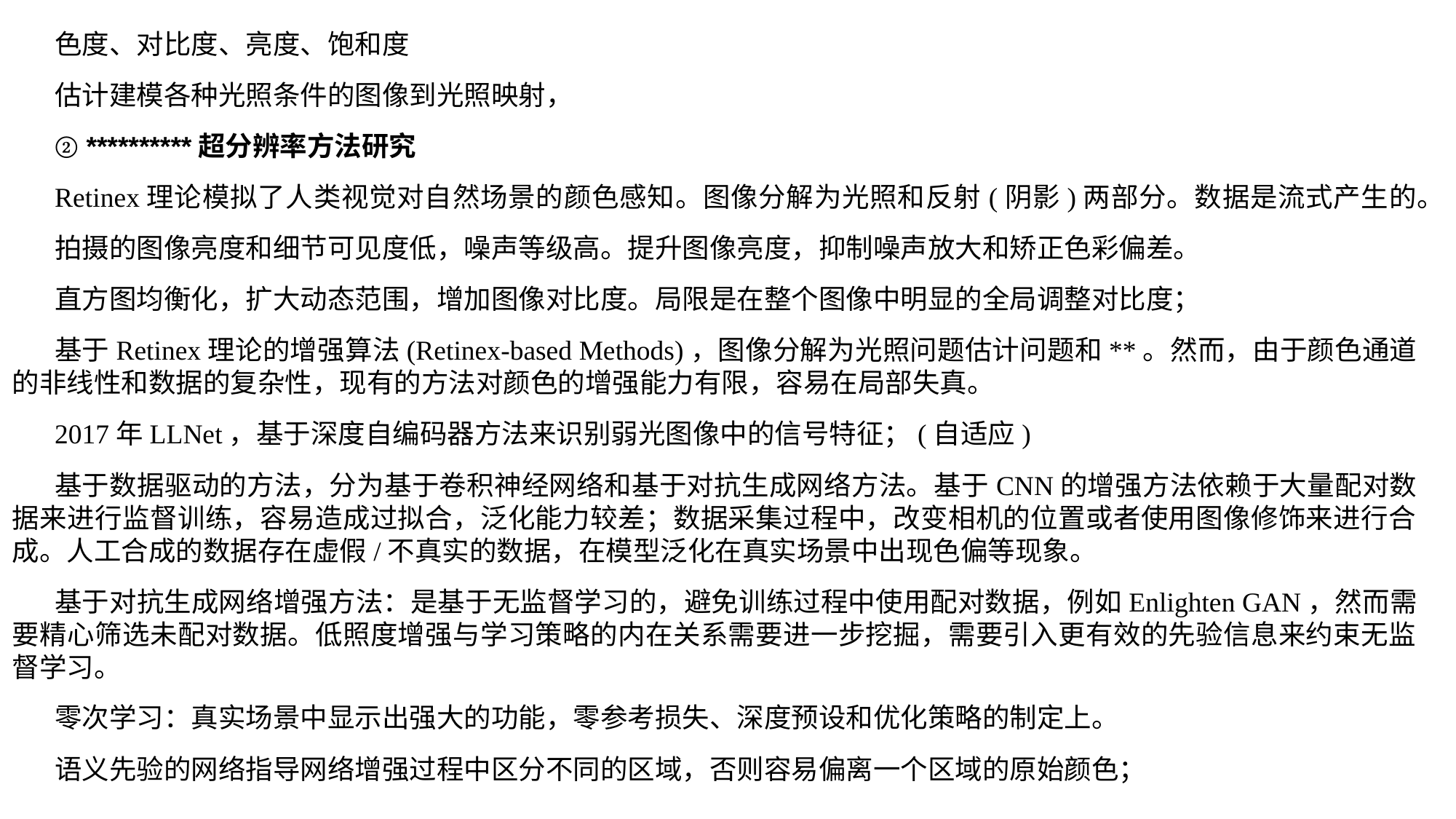

色度、对比度、亮度、饱和度
估计建模各种光照条件的图像到光照映射，
② **********超分辨率方法研究
Retinex理论模拟了人类视觉对自然场景的颜色感知。图像分解为光照和反射(阴影)两部分。数据是流式产生的。
拍摄的图像亮度和细节可见度低，噪声等级高。提升图像亮度，抑制噪声放大和矫正色彩偏差。
直方图均衡化，扩大动态范围，增加图像对比度。局限是在整个图像中明显的全局调整对比度；
基于Retinex理论的增强算法(Retinex-based Methods)，图像分解为光照问题估计问题和**。然而，由于颜色通道的非线性和数据的复杂性，现有的方法对颜色的增强能力有限，容易在局部失真。
2017年LLNet，基于深度自编码器方法来识别弱光图像中的信号特征；(自适应)
基于数据驱动的方法，分为基于卷积神经网络和基于对抗生成网络方法。基于CNN的增强方法依赖于大量配对数据来进行监督训练，容易造成过拟合，泛化能力较差；数据采集过程中，改变相机的位置或者使用图像修饰来进行合成。人工合成的数据存在虚假/不真实的数据，在模型泛化在真实场景中出现色偏等现象。
基于对抗生成网络增强方法：是基于无监督学习的，避免训练过程中使用配对数据，例如Enlighten GAN，然而需要精心筛选未配对数据。低照度增强与学习策略的内在关系需要进一步挖掘，需要引入更有效的先验信息来约束无监督学习。
零次学习：真实场景中显示出强大的功能，零参考损失、深度预设和优化策略的制定上。
语义先验的网络指导网络增强过程中区分不同的区域，否则容易偏离一个区域的原始颜色；